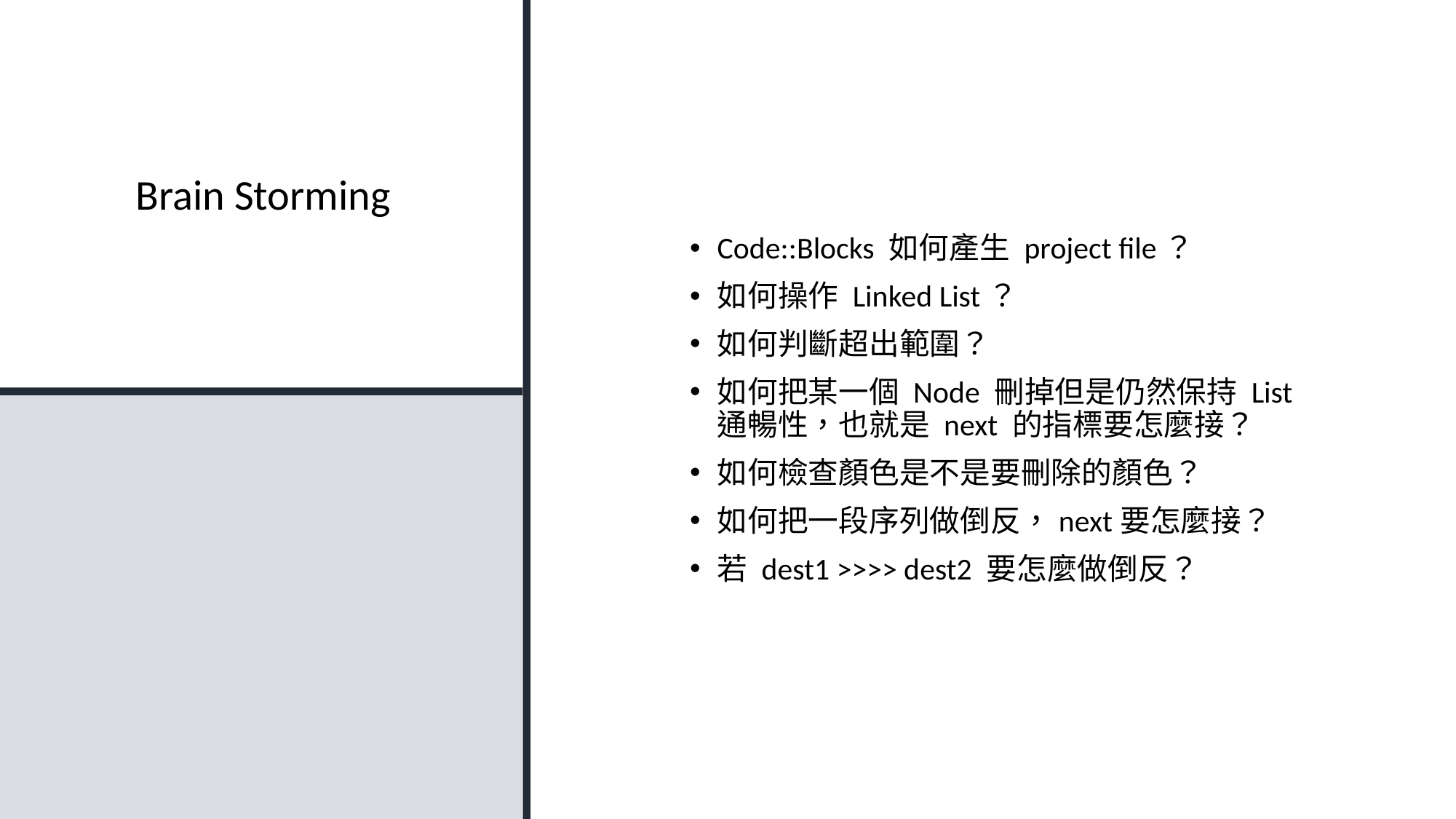

# Brain Storming
Code::Blocks 如何產生 project file？
如何操作 Linked List？
如何判斷超出範圍？
如何把某一個 Node 刪掉但是仍然保持 List 通暢性，也就是 next 的指標要怎麼接？
如何檢查顏色是不是要刪除的顏色？
如何把一段序列做倒反，next要怎麼接？
若 dest1 >>>> dest2 要怎麼做倒反？